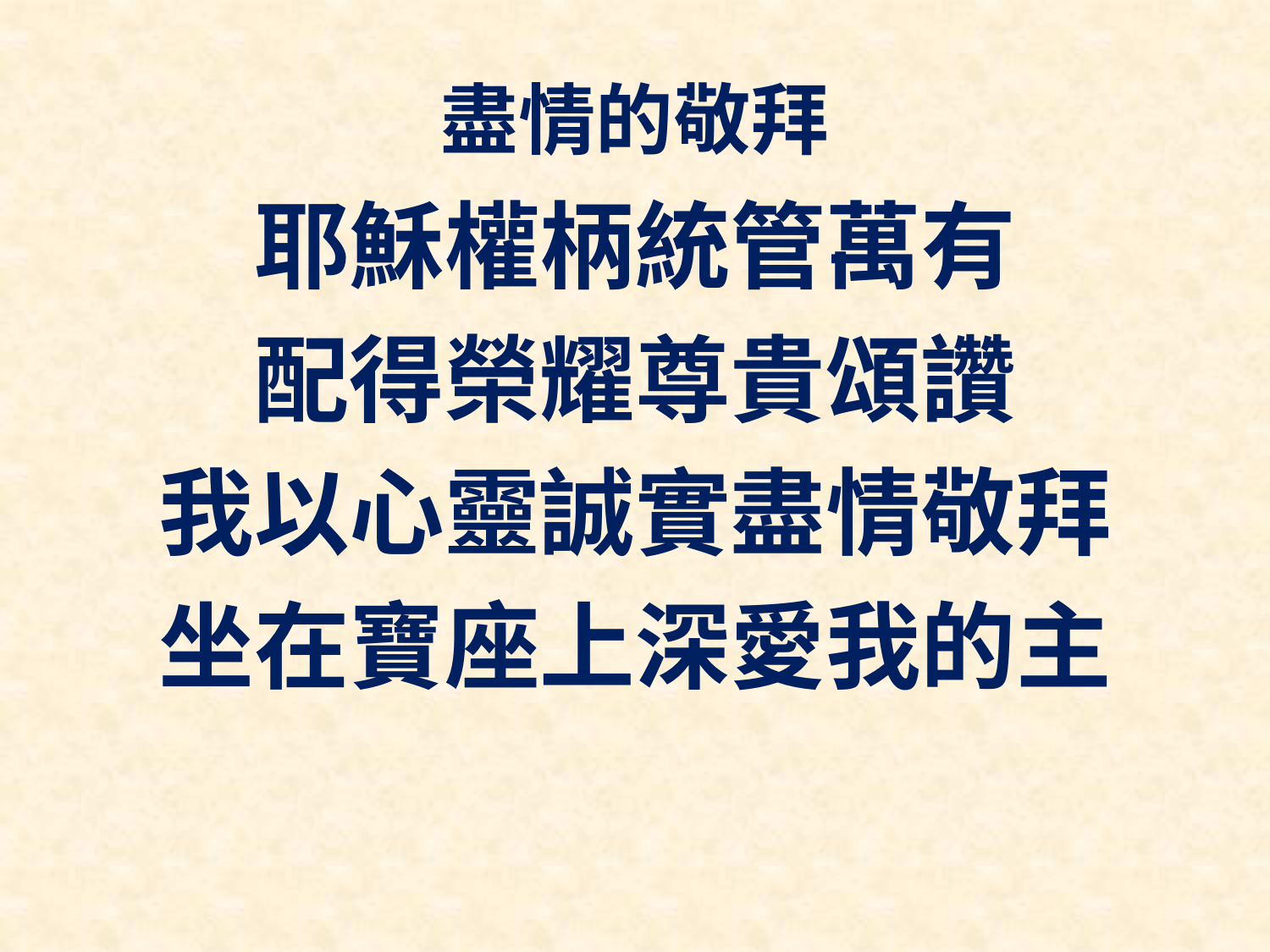

# 盡情的敬拜
耶穌權柄統管萬有
配得榮耀尊貴頌讚
我以心靈誠實盡情敬拜
坐在寶座上深愛我的主